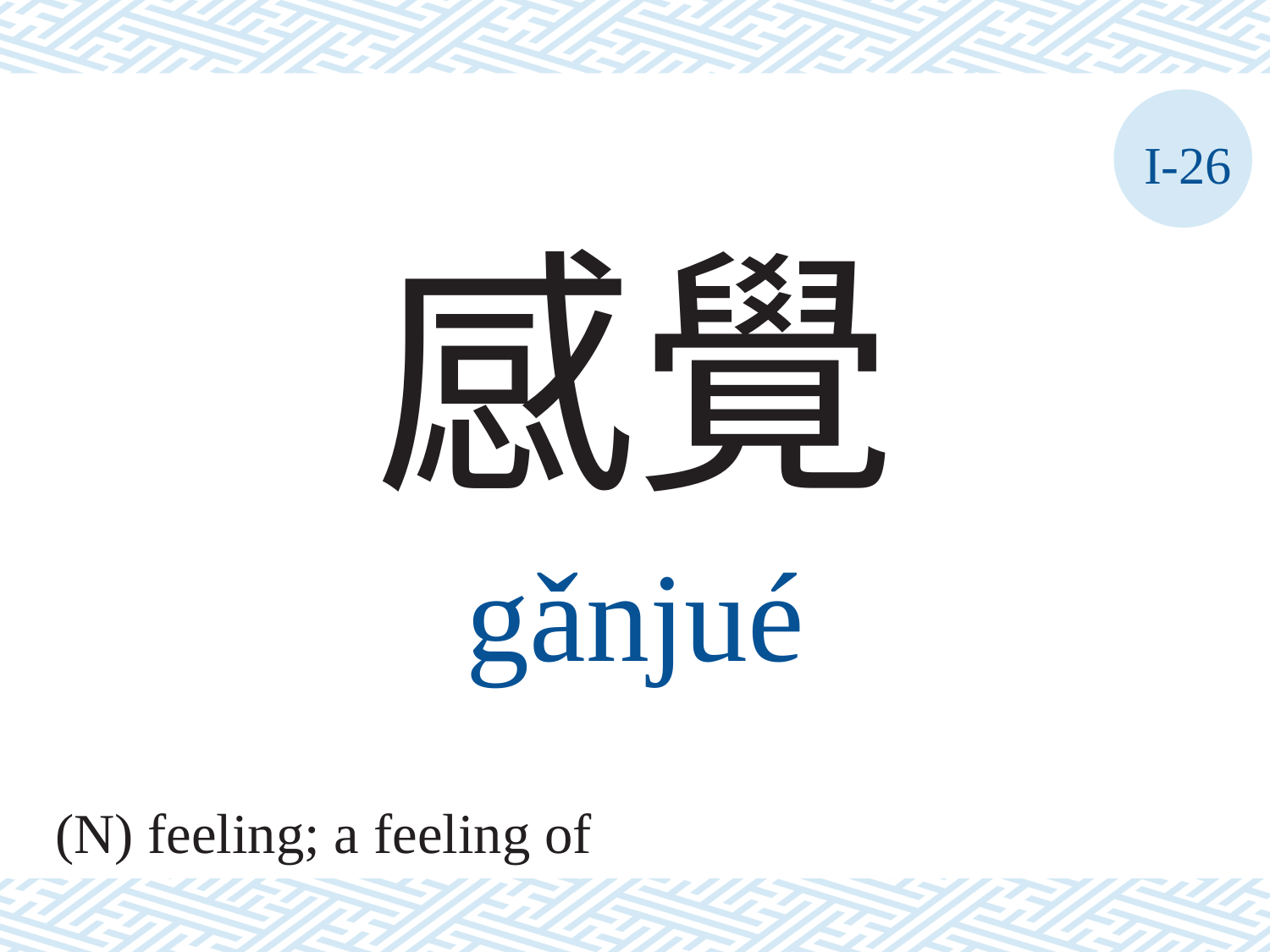

I-26
感覺
gǎnjué
(N) feeling; a feeling of